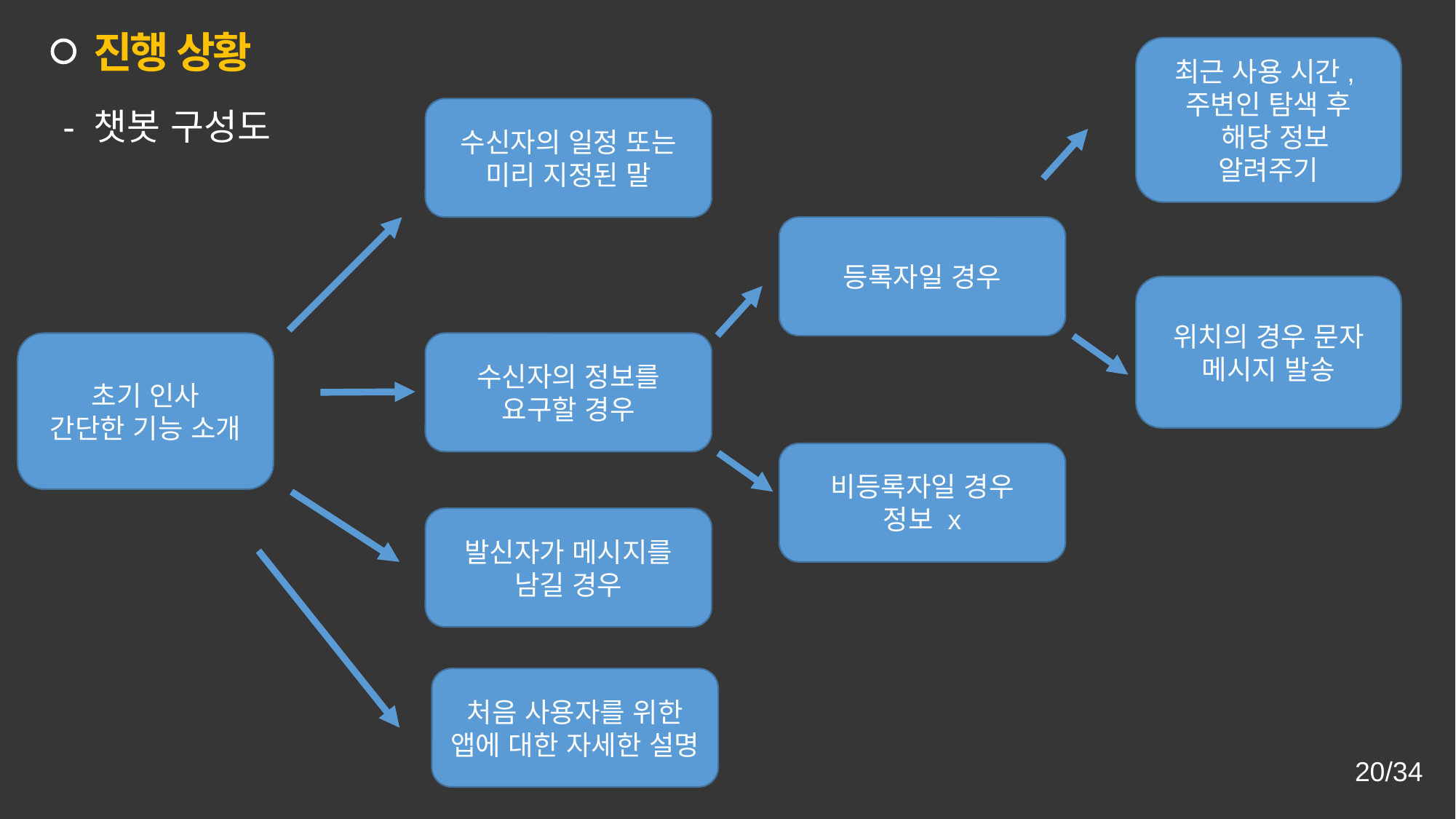

진행 상황
최근 사용 시간,
주변인 탐색 후
 해당 정보 알려주기

- 챗봇 구성도
수신자의 일정 또는 미리 지정된 말
등록자일 경우
위치의 경우 문자 메시지 발송
초기 인사
간단한 기능 소개
수신자의 정보를
요구할 경우
비등록자일 경우
정보 x
발신자가 메시지를 남길 경우
처음 사용자를 위한
앱에 대한 자세한 설명
20/34